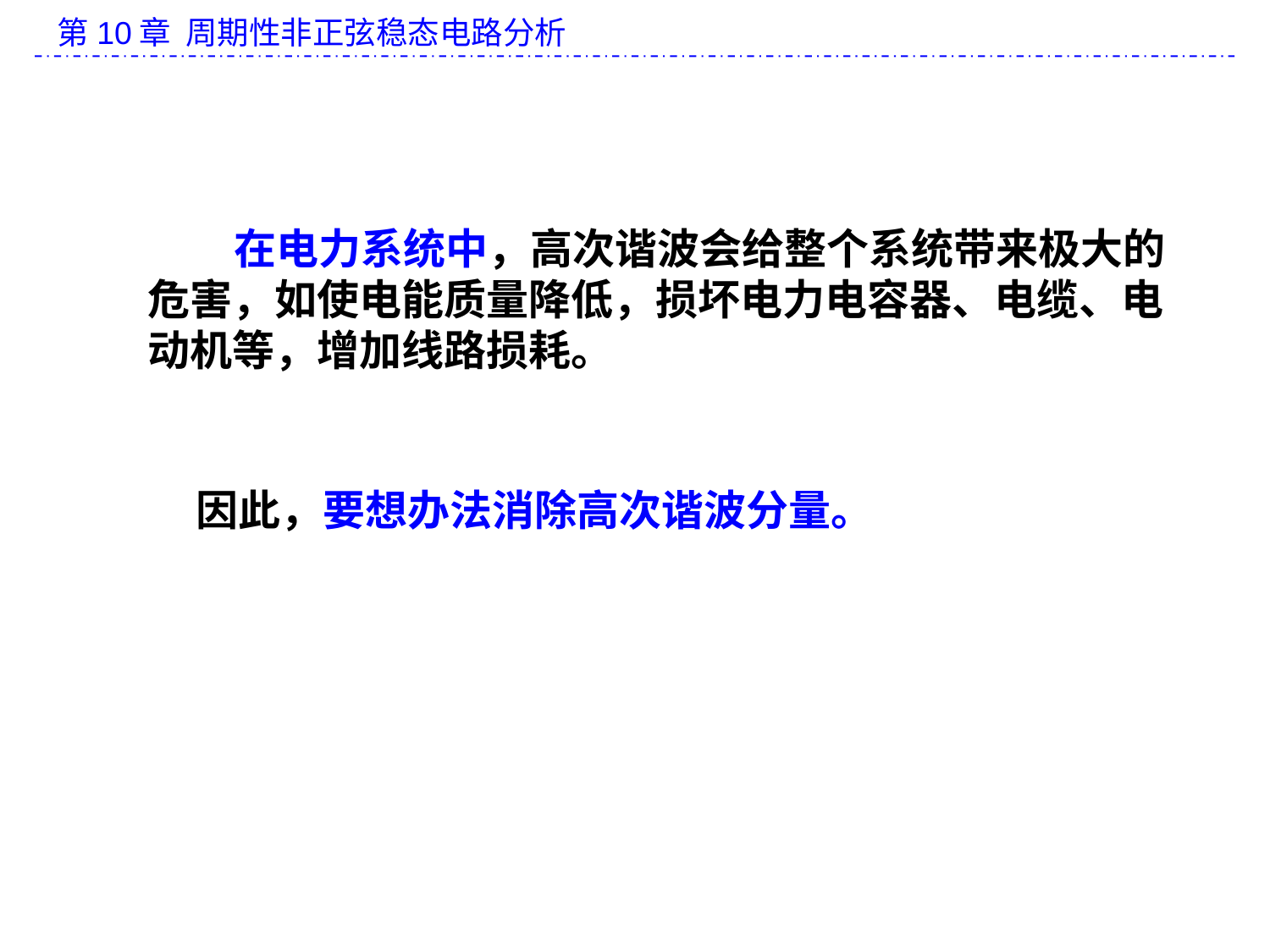

在电力系统中，高次谐波会给整个系统带来极大的危害，如使电能质量降低，损坏电力电容器、电缆、电动机等，增加线路损耗。
    因此，要想办法消除高次谐波分量。